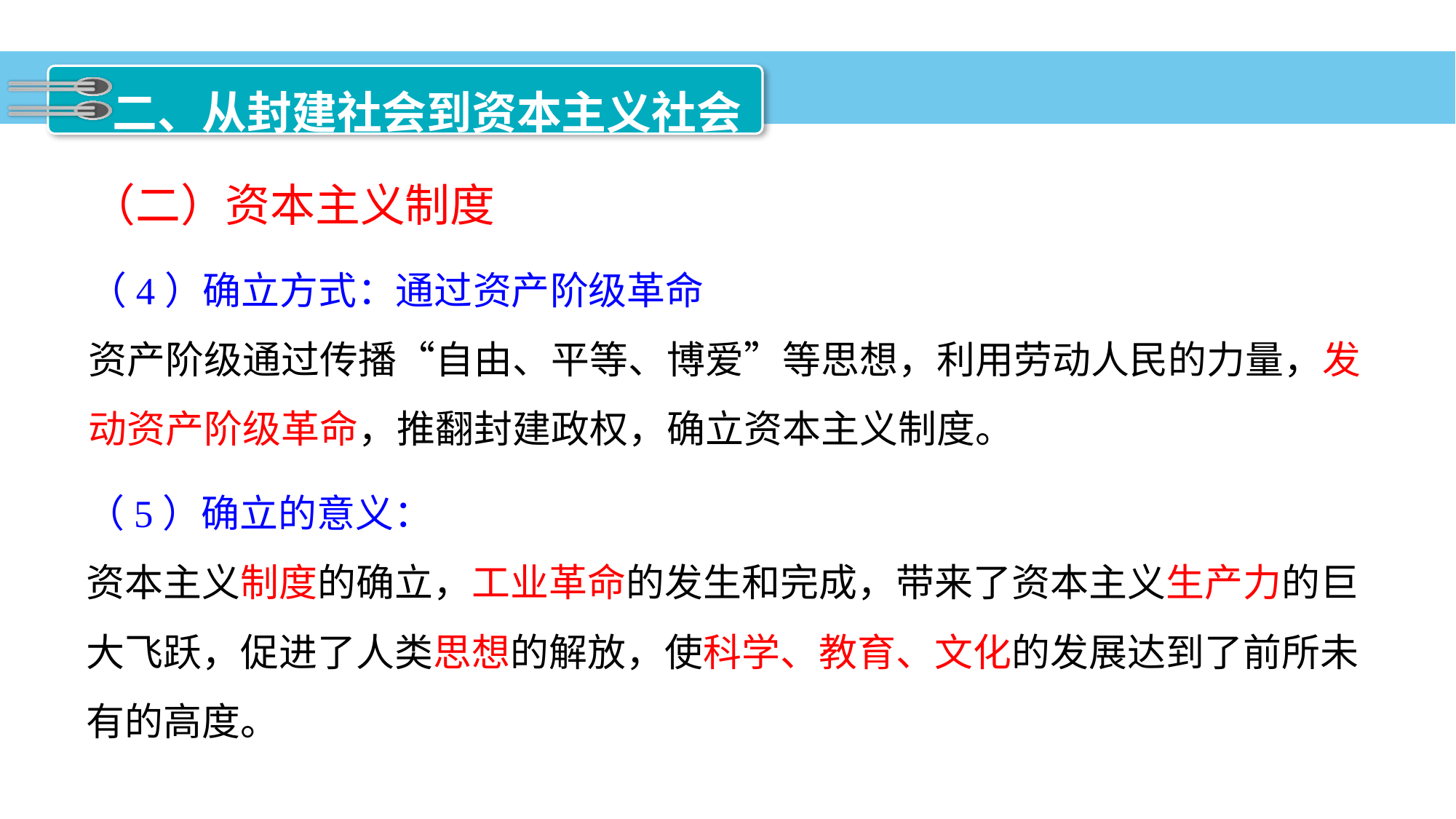

二、从封建社会到资本主义社会

（二）资本主义制度
（4）确立方式：通过资产阶级革命
资产阶级通过传播“自由、平等、博爱”等思想，利用劳动人民的力量，发动资产阶级革命，推翻封建政权，确立资本主义制度。
（5）确立的意义：
资本主义制度的确立，工业革命的发生和完成，带来了资本主义生产力的巨大飞跃，促进了人类思想的解放，使科学、教育、文化的发展达到了前所未有的高度。